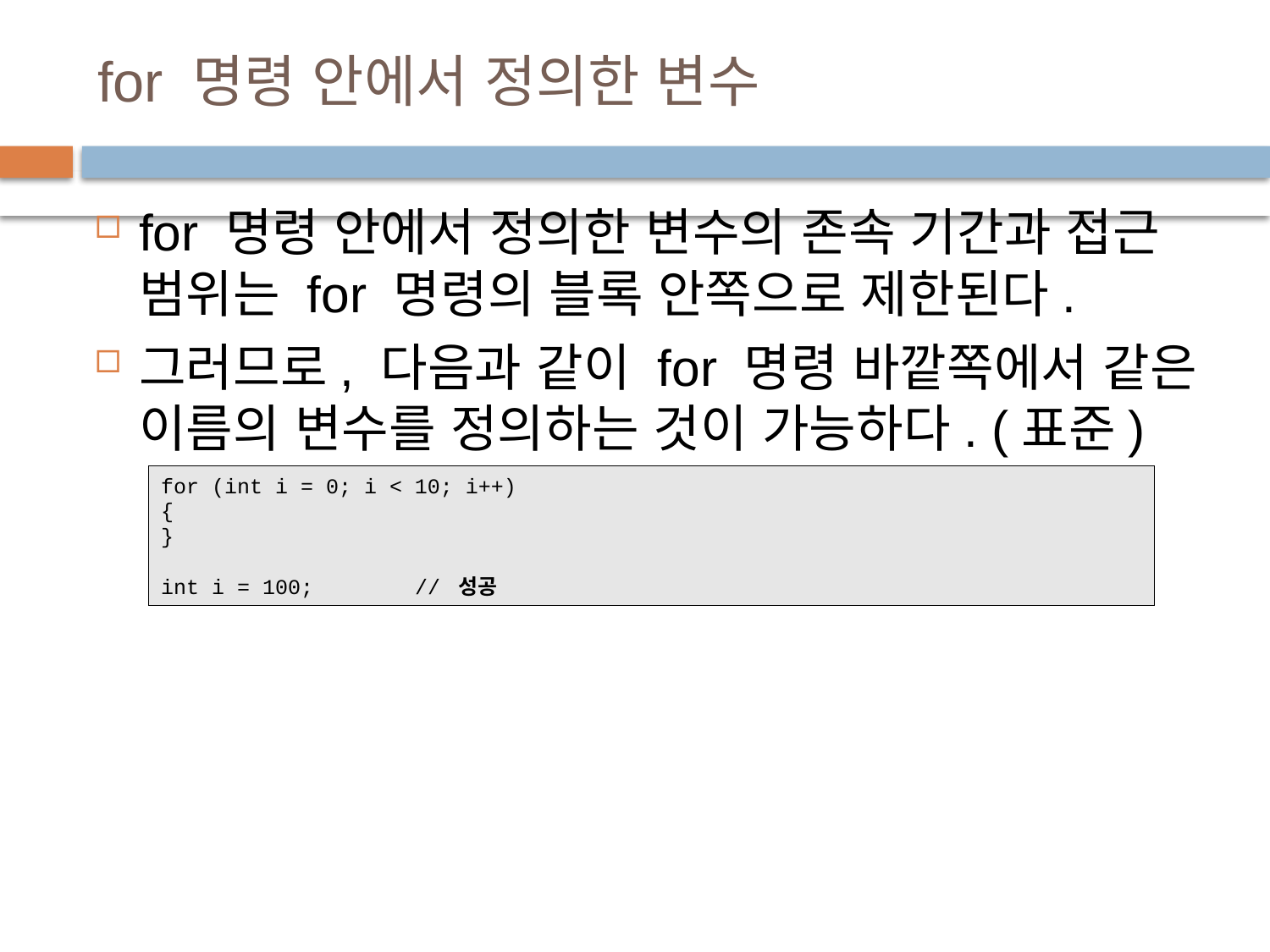

# for 명령 안에서 정의한 변수
for 명령 안에서 정의한 변수의 존속 기간과 접근 범위는 for 명령의 블록 안쪽으로 제한된다.
그러므로, 다음과 같이 for 명령 바깥쪽에서 같은 이름의 변수를 정의하는 것이 가능하다. (표준)

for (int i = 0; i < 10; i++)
{
}

int i = 100;	// 성공